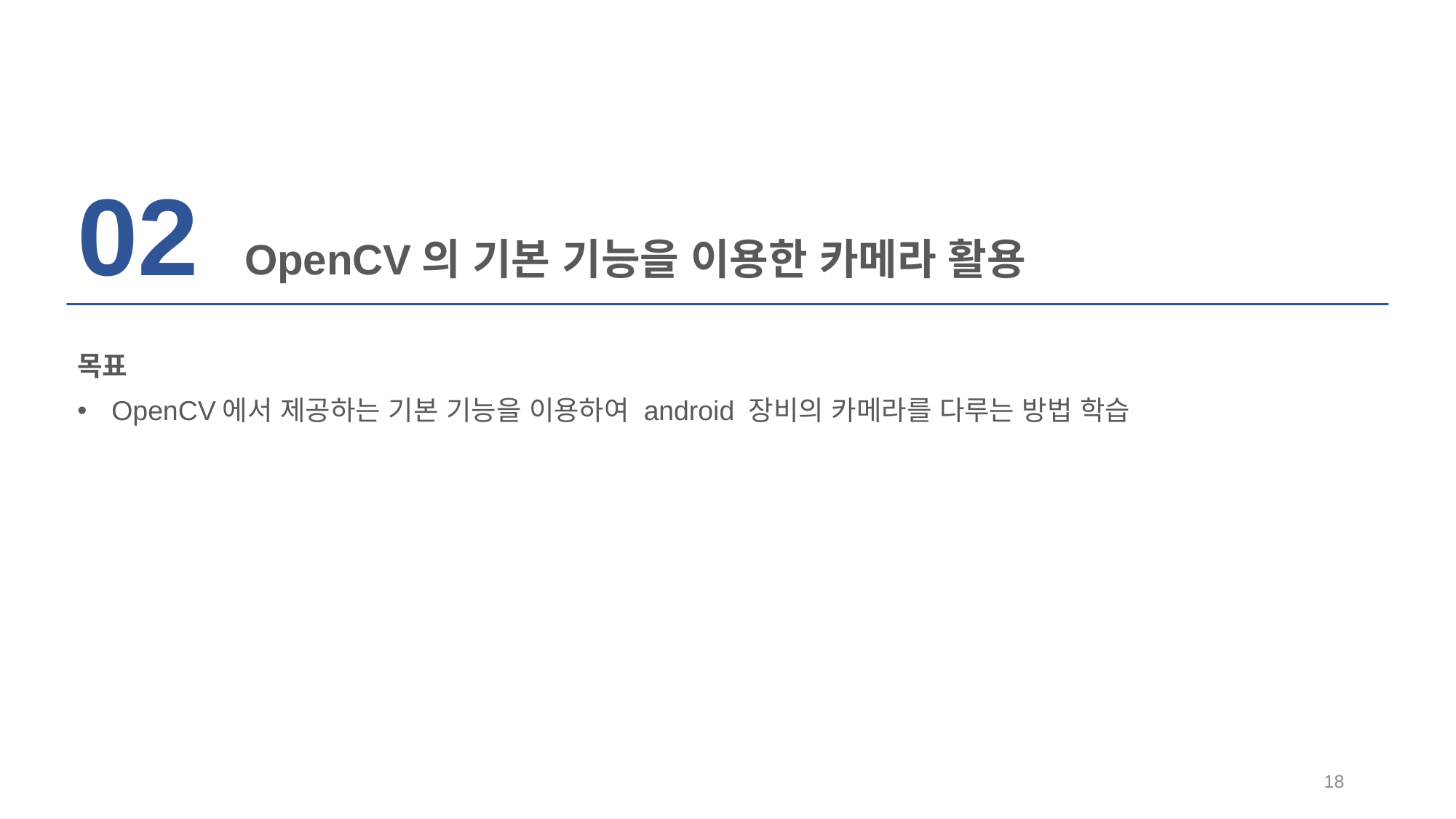

02
OpenCV의 기본 기능을 이용한 카메라 활용
목표
OpenCV에서 제공하는 기본 기능을 이용하여 android 장비의 카메라를 다루는 방법 학습

18